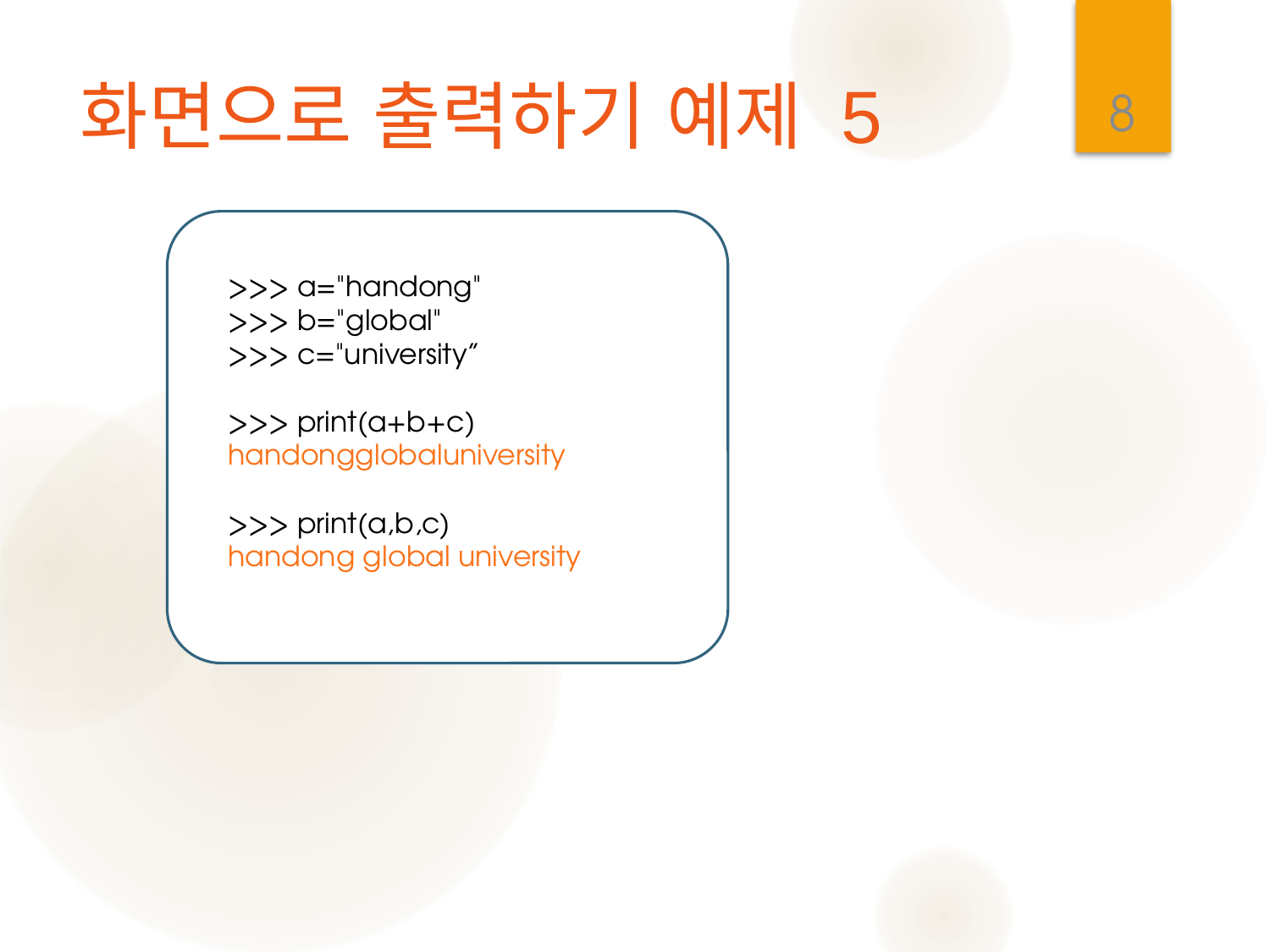

8
# 화면으로 출력하기 예제 5

>>> a="handong"
>>> b="global"
>>> c="university”

>>> print(a+b+c)
handongglobaluniversity

>>> print(a,b,c)
handong global university